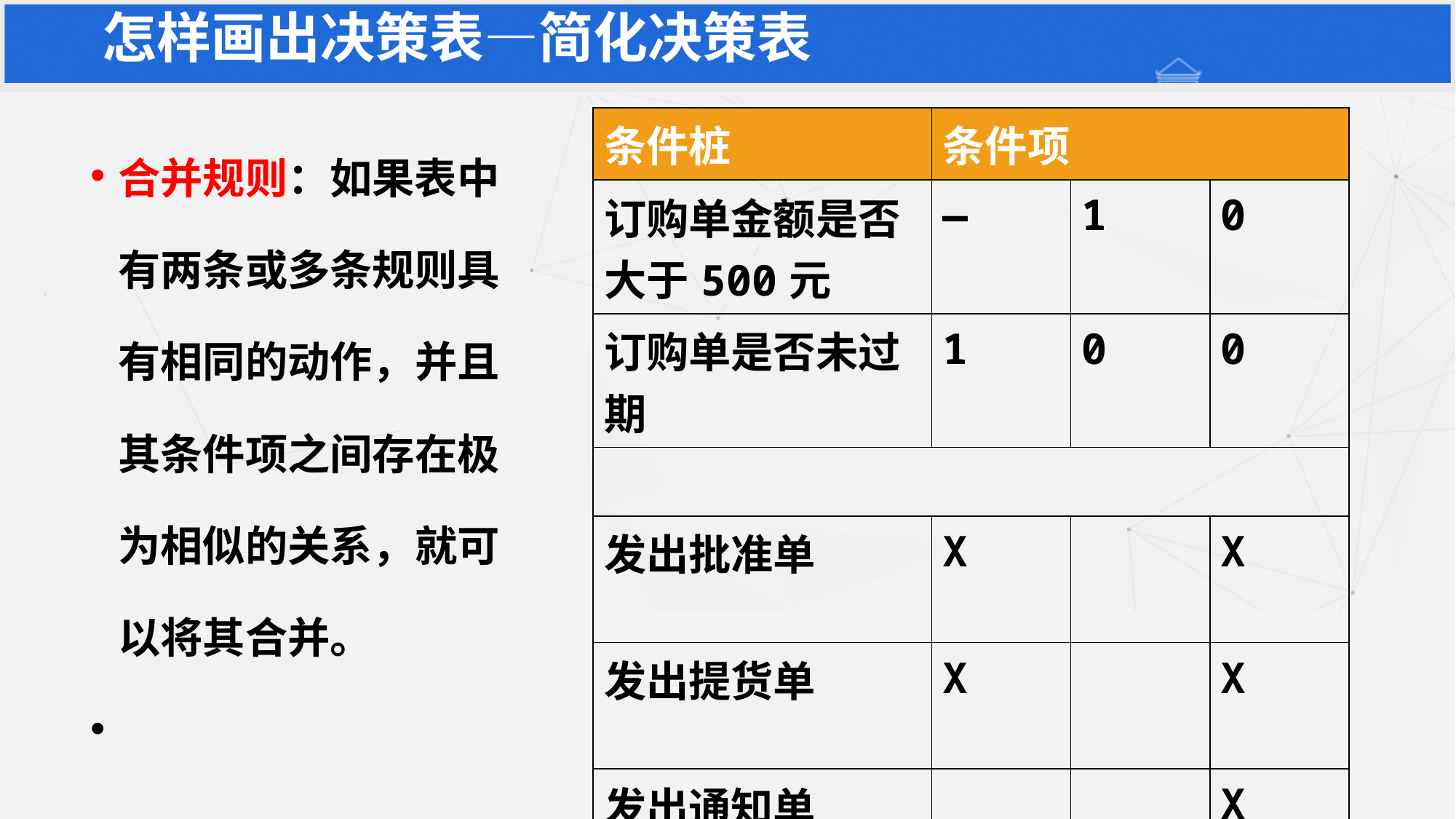

# 怎样画出决策表—简化决策表
| 条件桩 | 条件项 |  |  |
| --- | --- | --- | --- |
| 订购单金额是否大于500元 | — | 1 | 0 |
| 订购单是否未过期 | 1 | 0 | 0 |
|  |  |  |  |
| 发出批准单 | X |  | X |
| 发出提货单 | X |  | X |
| 发出通知单 |  |  | X |
合并规则：如果表中有两条或多条规则具有相同的动作，并且其条件项之间存在极为相似的关系，就可以将其合并。